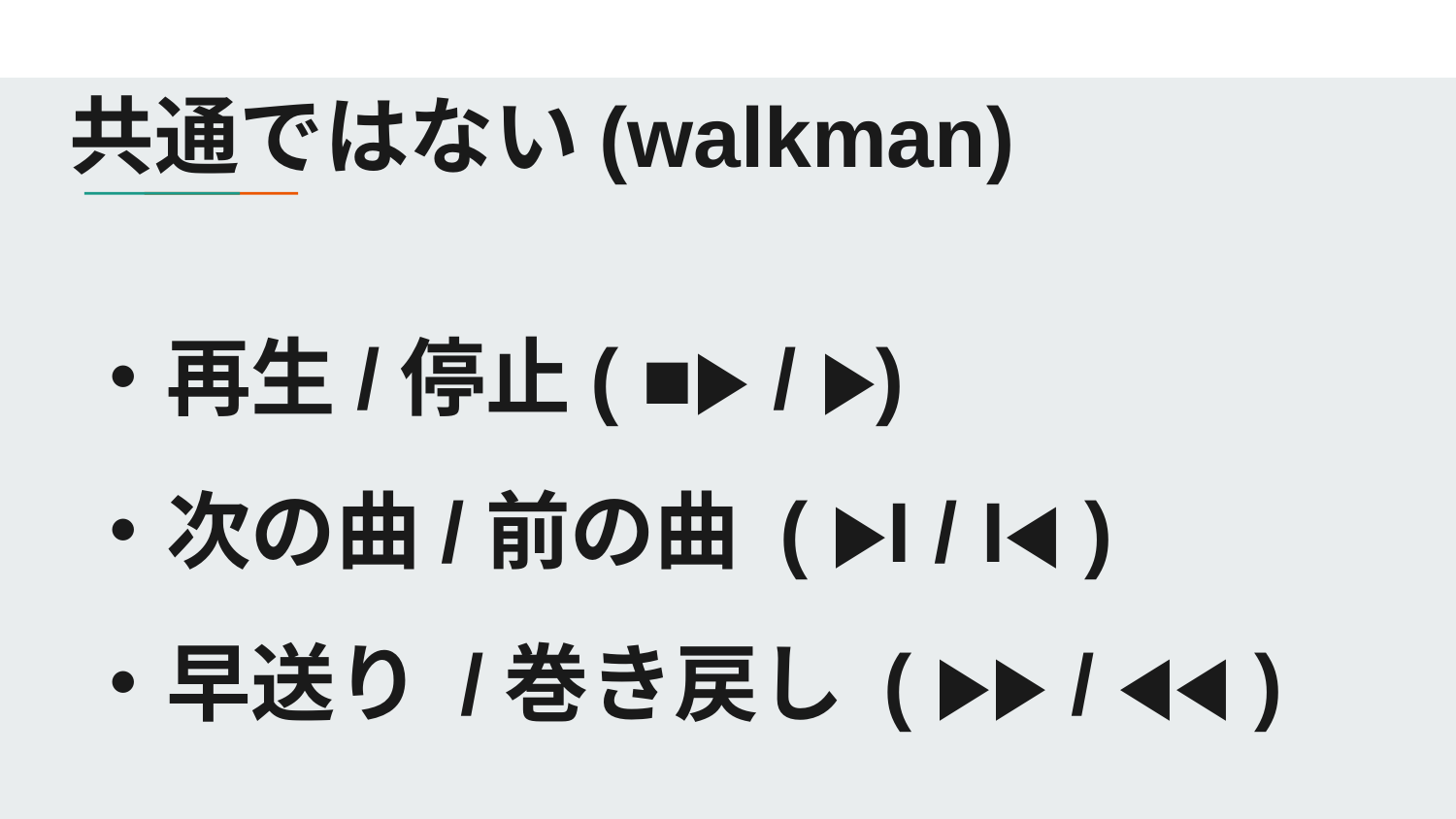

# 共通ではない(walkman)
・再生/停止( ■▶ / ▶)
・次の曲/前の曲 ( ▶I / I◀ )
・早送り /巻き戻し ( ▶▶ / ◀◀ )